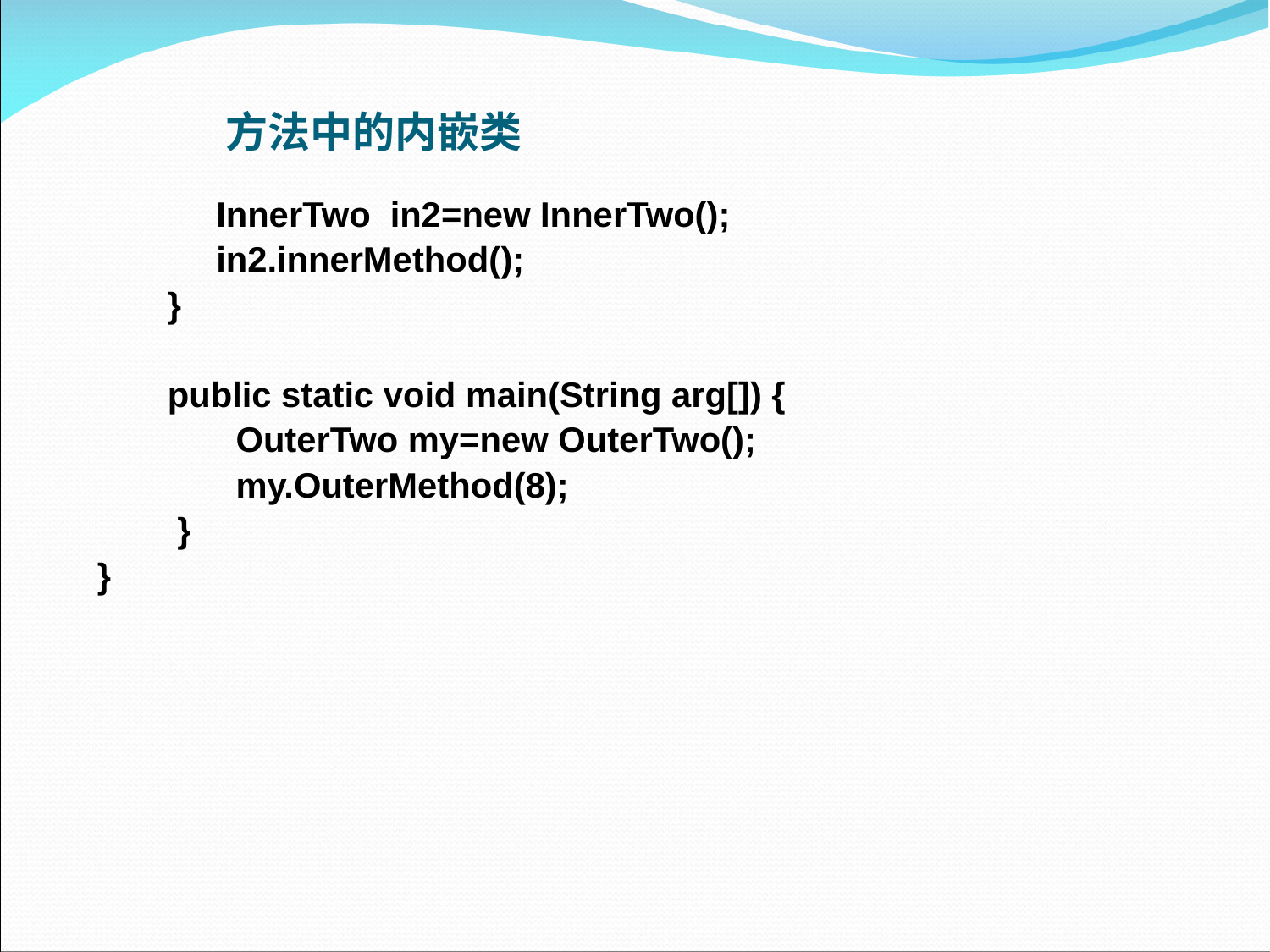

# 方法中的内嵌类
        InnerTwo  in2=new InnerTwo();
        in2.innerMethod();
   }

   public static void main(String arg[]) {
          OuterTwo my=new OuterTwo();
          my.OuterMethod(8);
    }
}